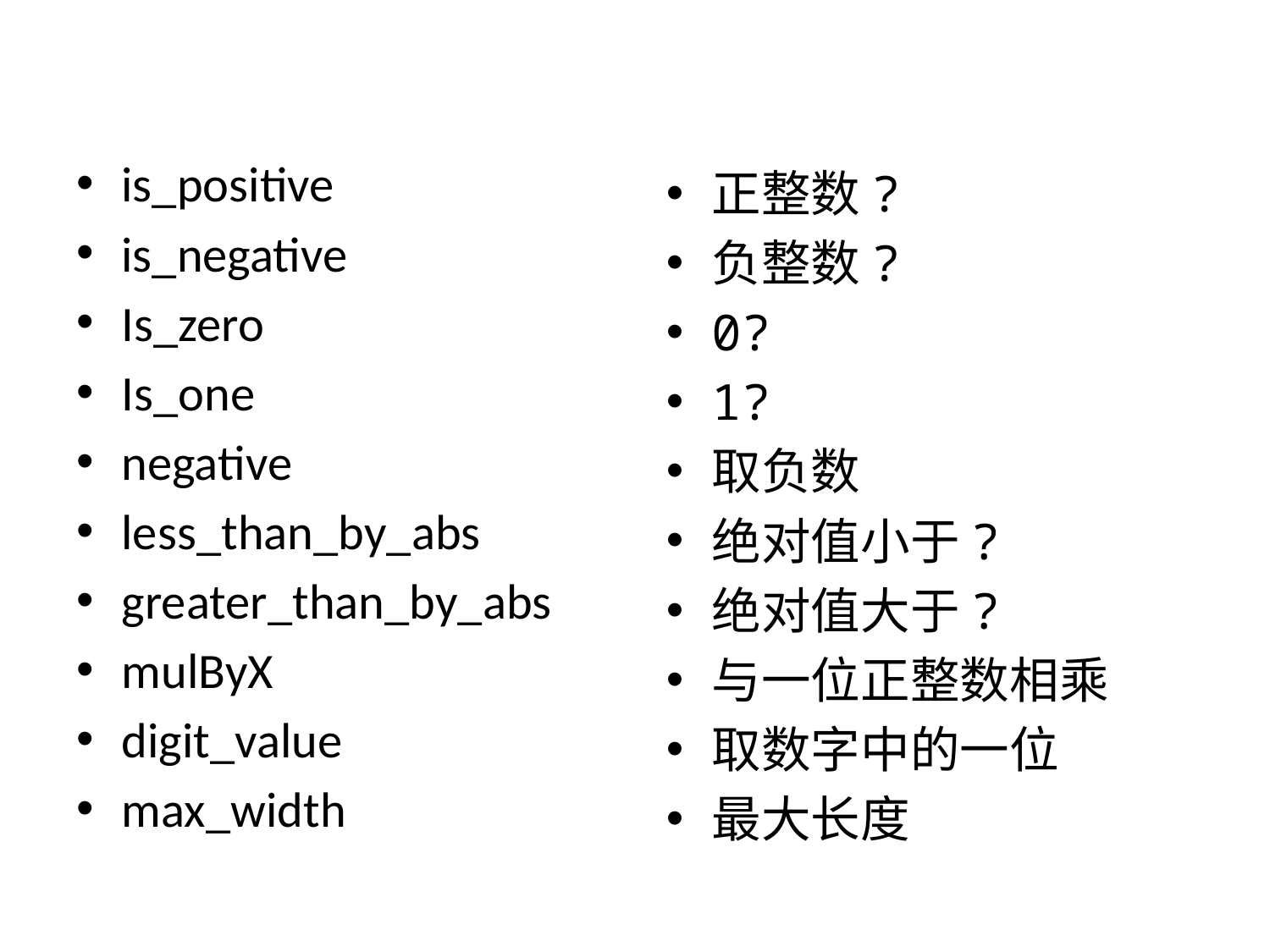

is_positive
is_negative
Is_zero
Is_one
negative
less_than_by_abs
greater_than_by_abs
mulByX
digit_value
max_width
正整数?
负整数?
0?
1?
取负数
绝对值小于?
绝对值大于?
与一位正整数相乘
取数字中的一位
最大长度